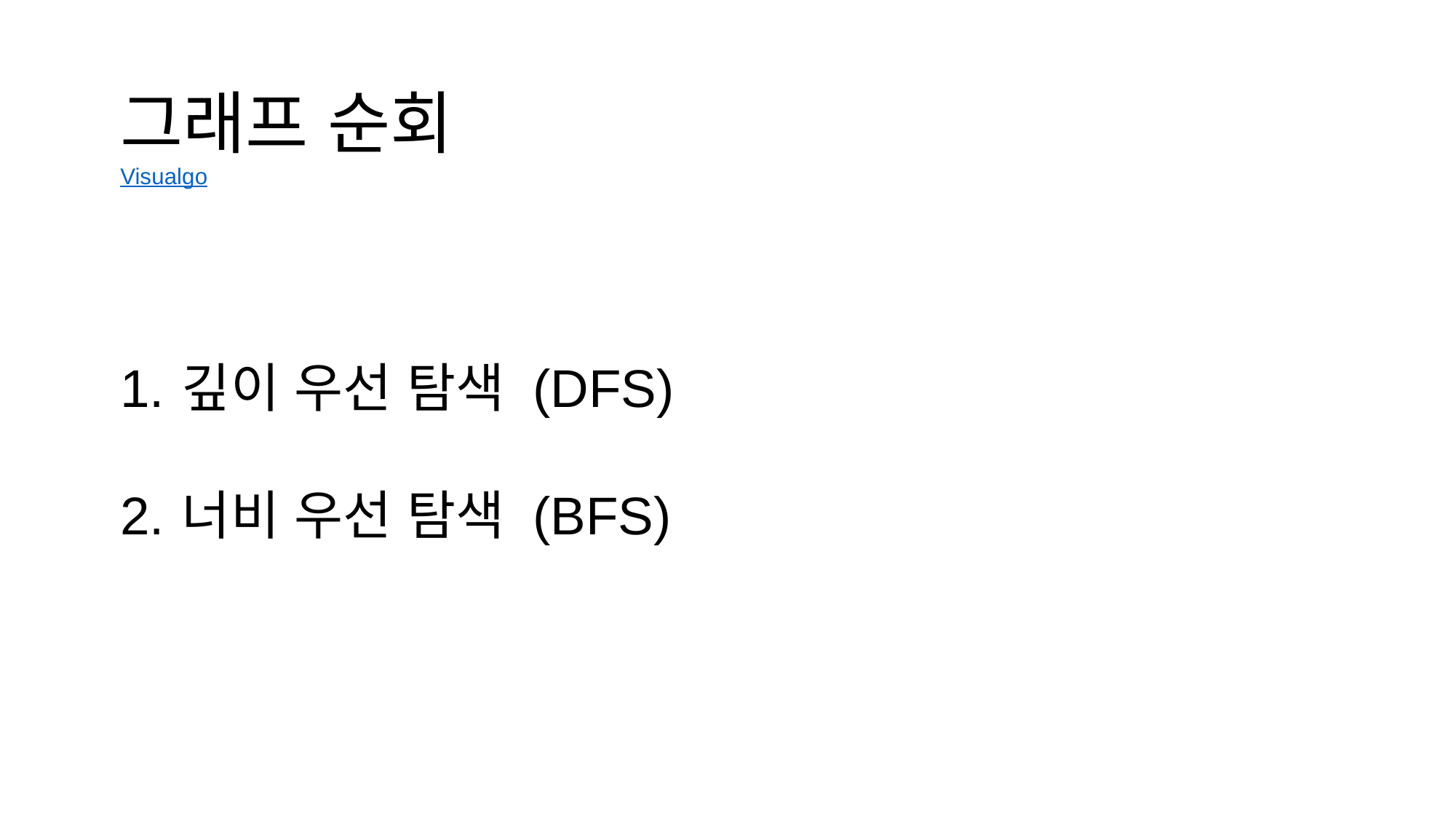

그래프 순회
Visualgo
깊이 우선 탐색 (DFS)
너비 우선 탐색 (BFS)